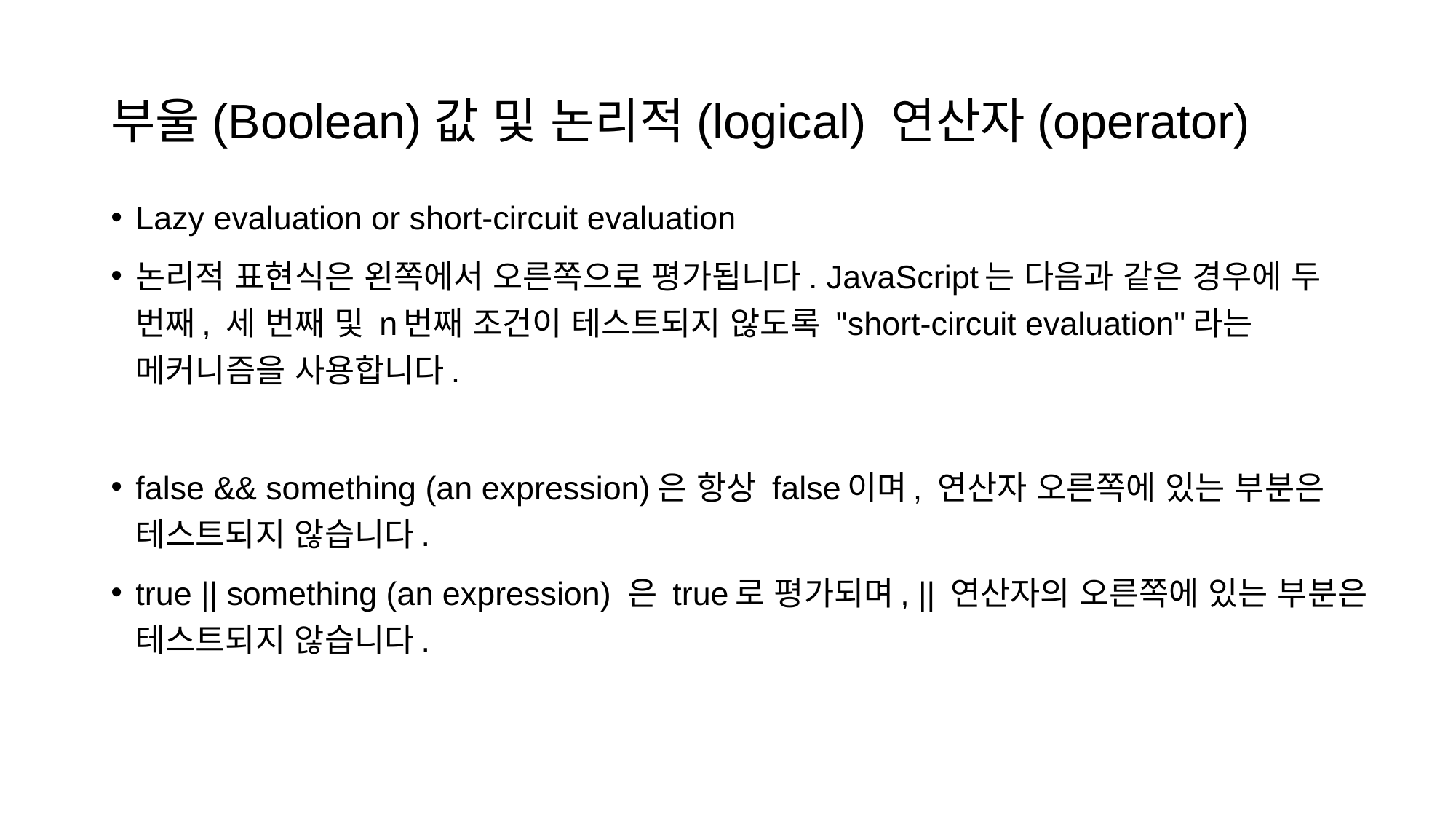

# 부울(Boolean)값 및 논리적(logical) 연산자(operator)
Lazy evaluation or short-circuit evaluation
논리적 표현식은 왼쪽에서 오른쪽으로 평가됩니다. JavaScript는 다음과 같은 경우에 두 번째, 세 번째 및 n번째 조건이 테스트되지 않도록 "short-circuit evaluation"라는 메커니즘을 사용합니다.

false && something (an expression)은 항상 false이며, 연산자 오른쪽에 있는 부분은 테스트되지 않습니다.
true || something (an expression) 은 true로 평가되며, || 연산자의 오른쪽에 있는 부분은 테스트되지 않습니다.